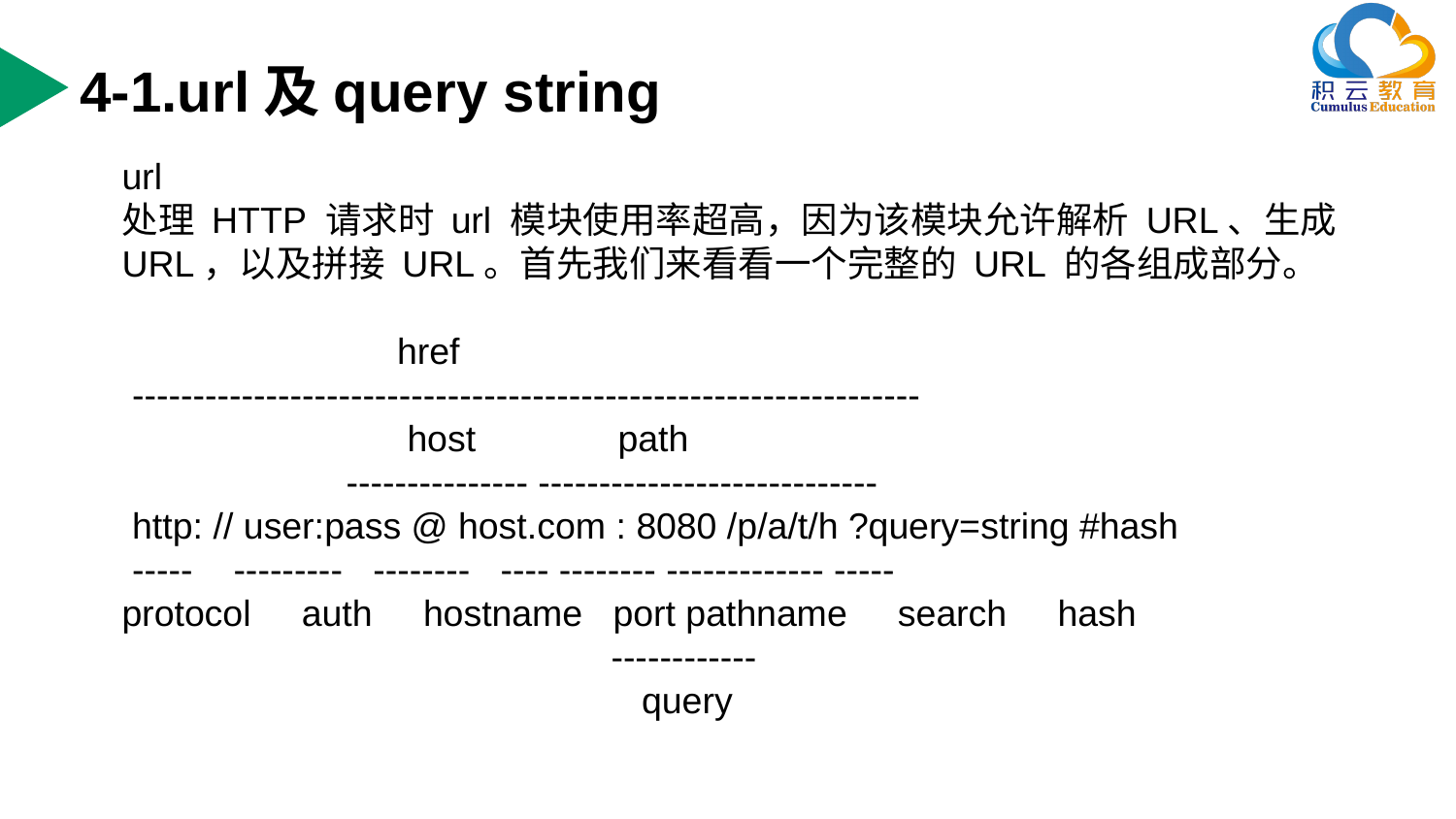

4-1.url及query string
url
处理 HTTP 请求时 url 模块使用率超高，因为该模块允许解析 URL、生成 URL，以及拼接 URL。首先我们来看看一个完整的 URL 的各组成部分。

                           href
 -----------------------------------------------------------------
                            host              path
                      --------------- ----------------------------
 http: // user:pass @ host.com : 8080 /p/a/t/h ?query=string #hash
 -----    ---------   --------   ---- -------- ------------- -----
protocol     auth     hostname   port pathname     search     hash
                                                ------------
                                                   query